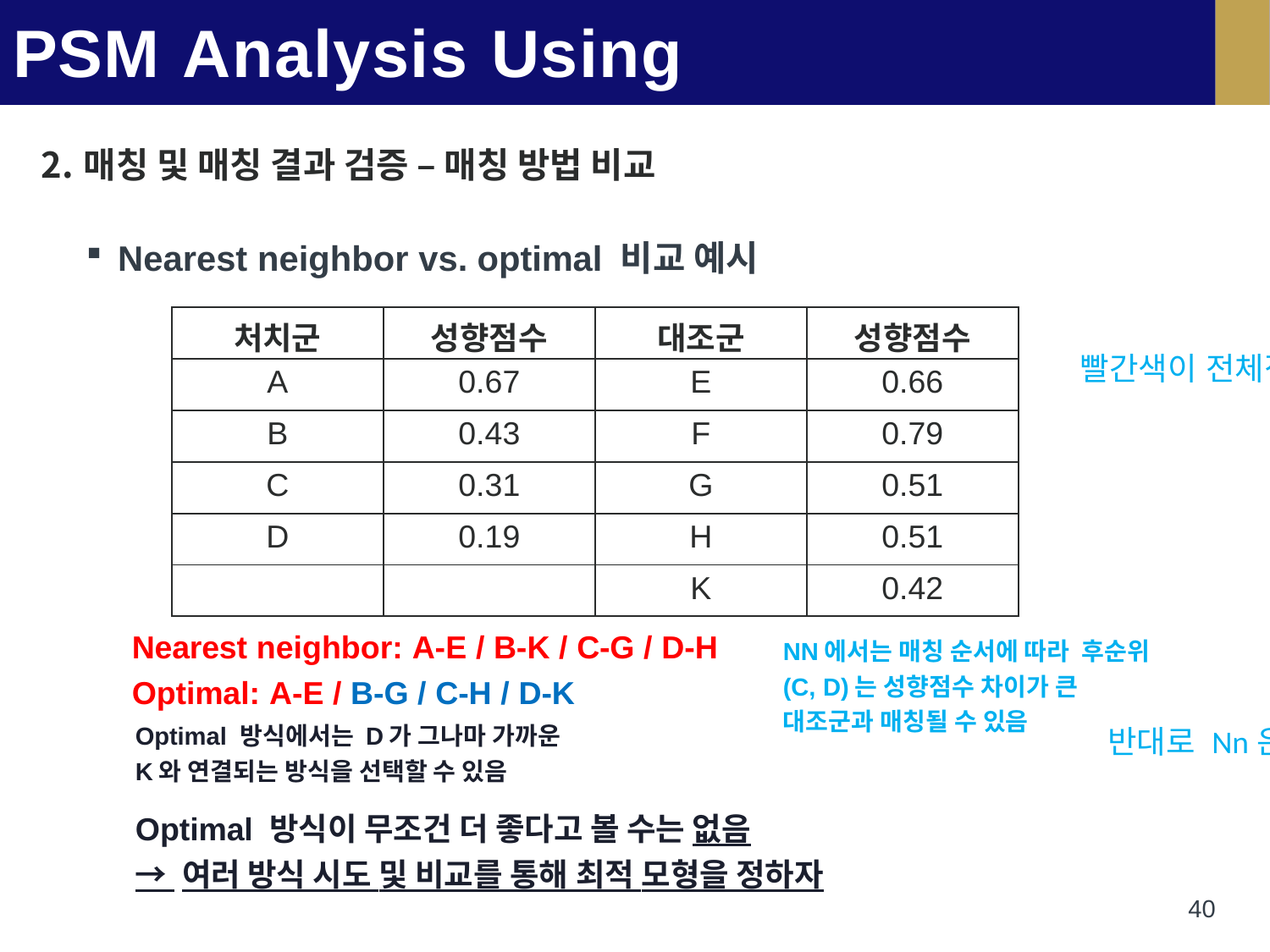

# PSM Analysis Using R
매칭 및 매칭 결과 검증 – 매칭 방법 비교

Nearest neighbor vs. optimal 비교 예시
| 처치군 | 성향점수 | 대조군 | 성향점수 |
| --- | --- | --- | --- |
| A | 0.67 | E | 0.66 |
| B | 0.43 | F | 0.79 |
| C | 0.31 | G | 0.51 |
| D | 0.19 | H | 0.51 |
|  |  | K | 0.42 |
빨간색이 전체적인 차이를 줄이는 방향
Nearest neighbor: A-E / B-K / C-G / D-H  Optimal: A-E / B-G / C-H / D-K
Optimal 방식에서는 D가 그나마 가까운
K와 연결되는 방식을 선택할 수 있음
NN에서는 매칭 순서에 따라  후순위(C, D)는 성향점수 차이가 큰  대조군과 매칭될 수 있음
반대로 Nn은 앞부분이라도 잘 매칭될 수 있다는 장점이 있다
Optimal 방식이 무조건 더 좋다고 볼 수는 없음
→ 여러 방식 시도 및 비교를 통해 최적 모형을 정하자
40